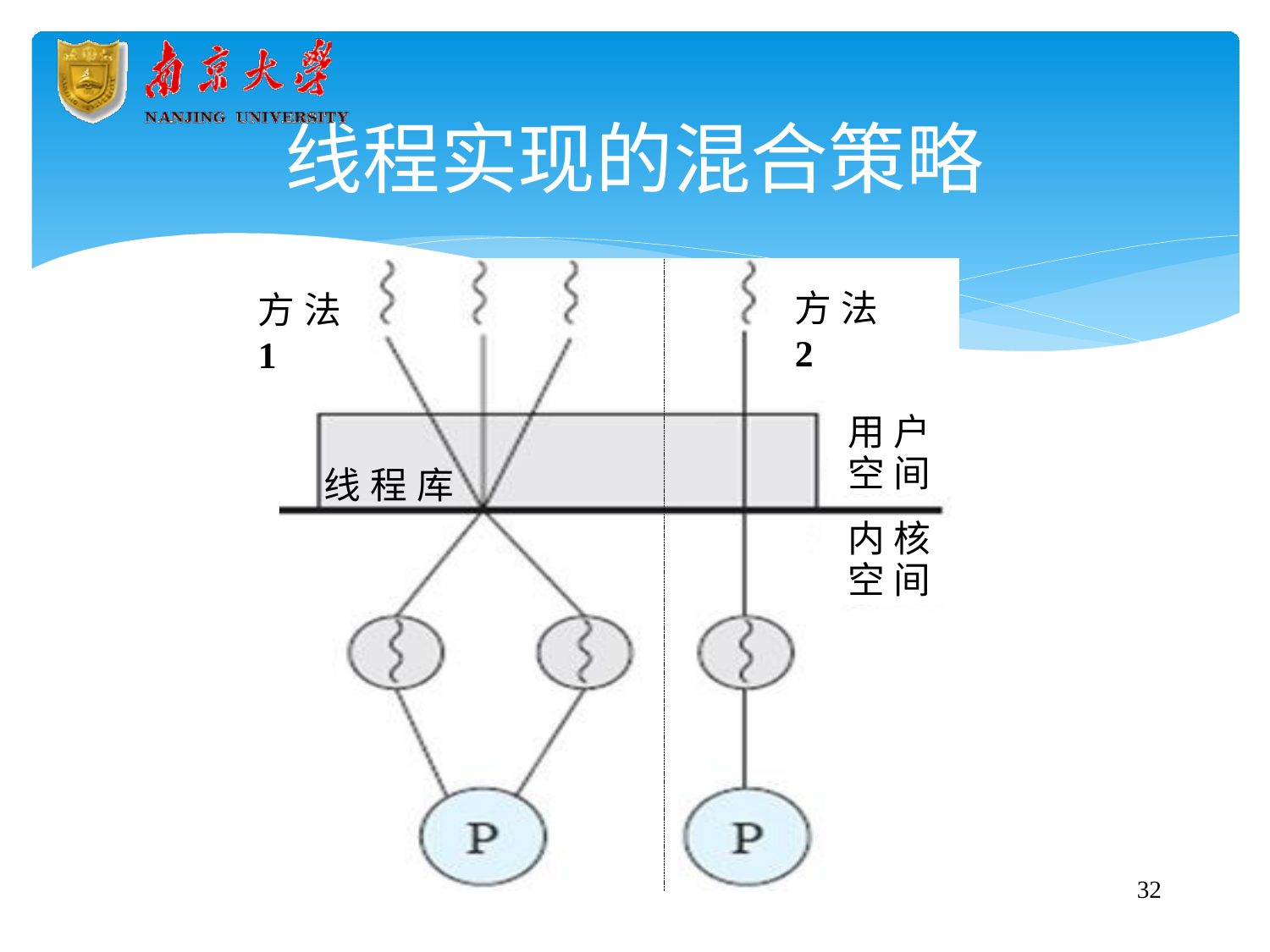

# 线程实现的混合策略

方法2
方法1
用户 空间
线程库
内核 空间

32